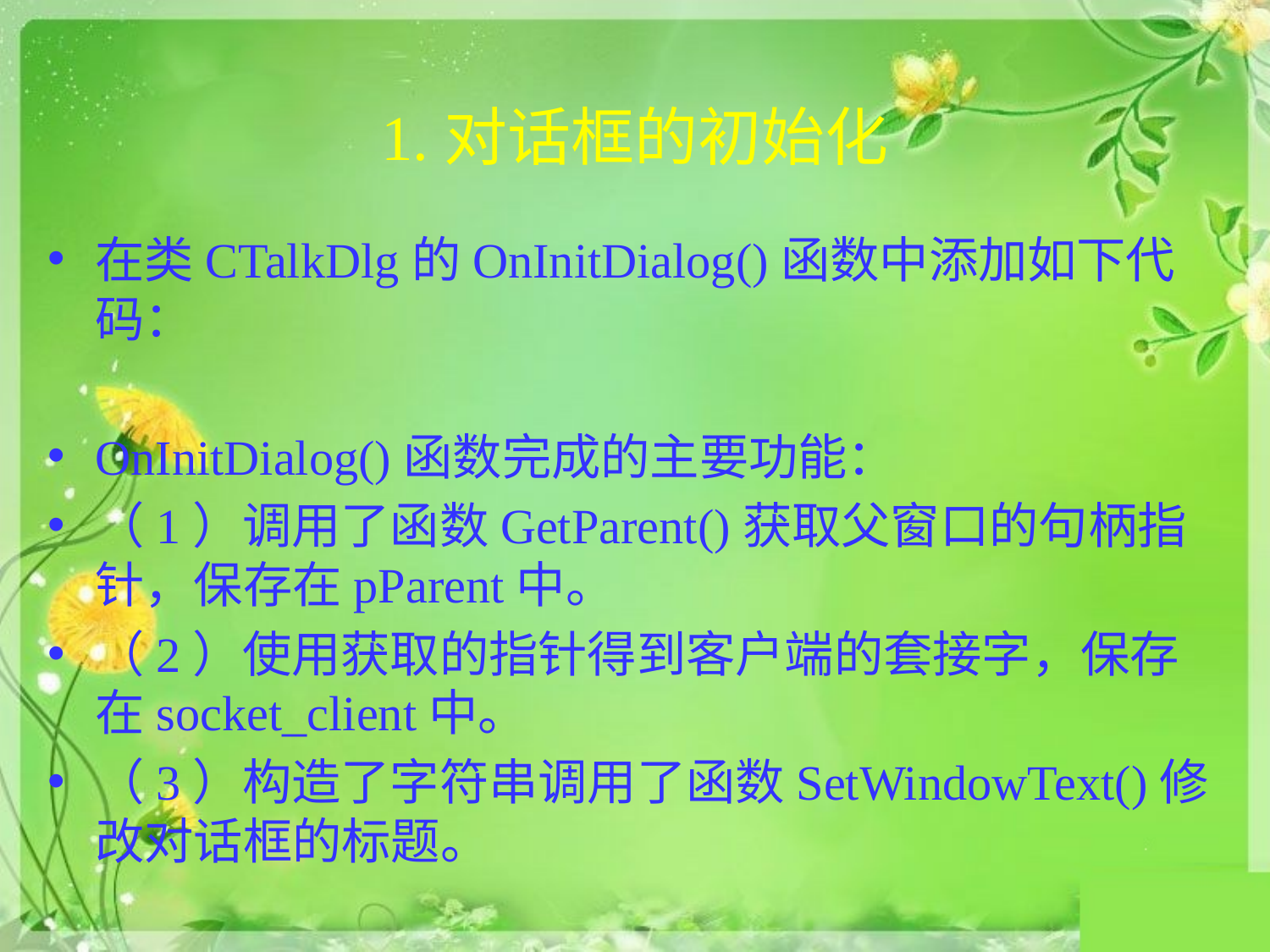

# 1.对话框的初始化
在类CTalkDlg的OnInitDialog()函数中添加如下代码：

OnInitDialog()函数完成的主要功能：
（1）调用了函数GetParent()获取父窗口的句柄指针，保存在pParent中。
（2）使用获取的指针得到客户端的套接字，保存在socket_client中。
（3）构造了字符串调用了函数SetWindowText()修改对话框的标题。